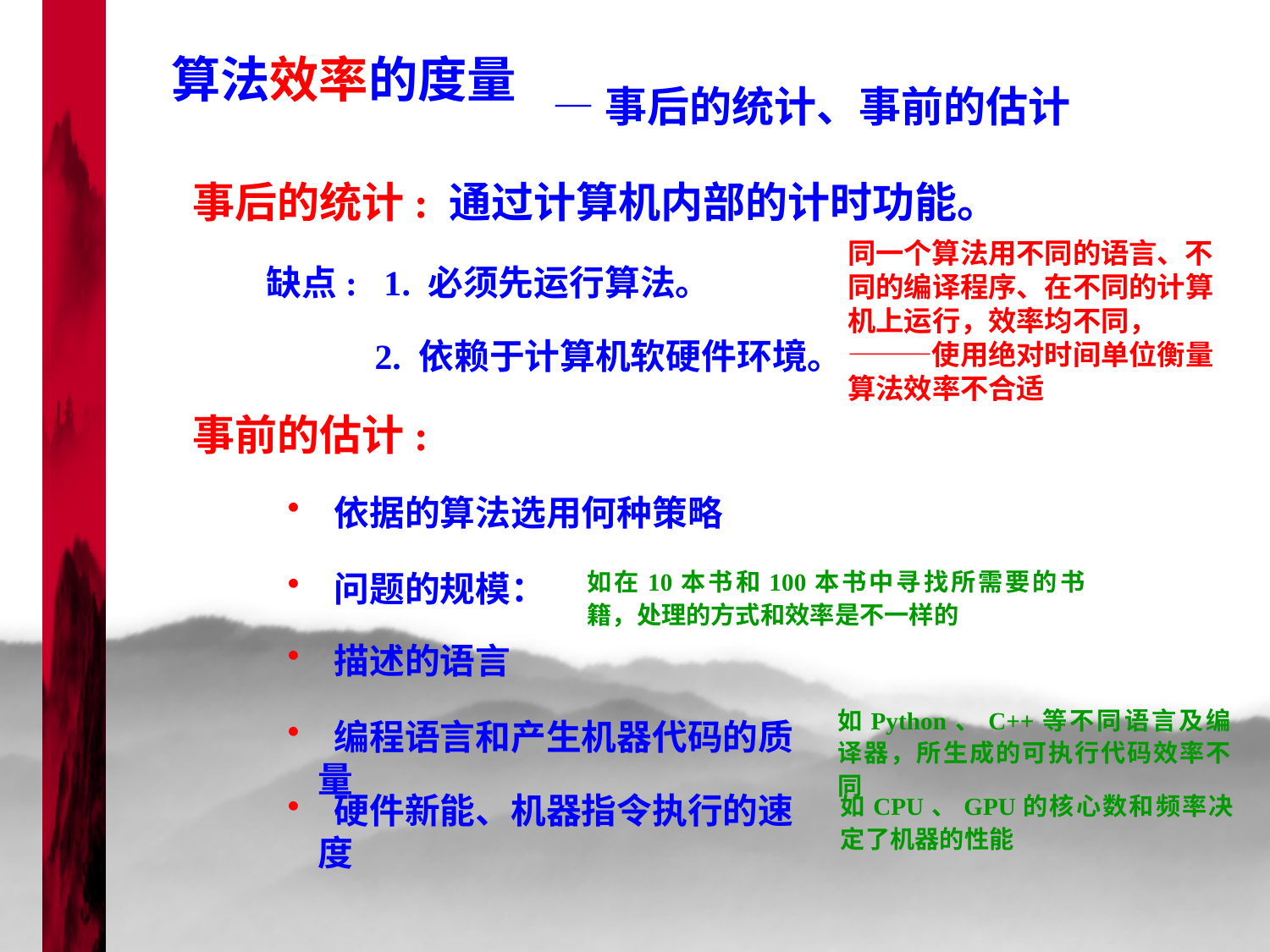

算法效率的度量
—事后的统计、事前的估计
事后的统计: 通过计算机内部的计时功能。
同一个算法用不同的语言、不同的编译程序、在不同的计算机上运行，效率均不同，———使用绝对时间单位衡量算法效率不合适
缺点:   1. 必须先运行算法。
2. 依赖于计算机软硬件环境。
事前的估计:
 依据的算法选用何种策略
如在10本书和100本书中寻找所需要的书籍，处理的方式和效率是不一样的
 问题的规模：
 描述的语言
如Python、C++等不同语言及编译器，所生成的可执行代码效率不同
 编程语言和产生机器代码的质量
如CPU、GPU的核心数和频率决定了机器的性能
 硬件新能、机器指令执行的速度